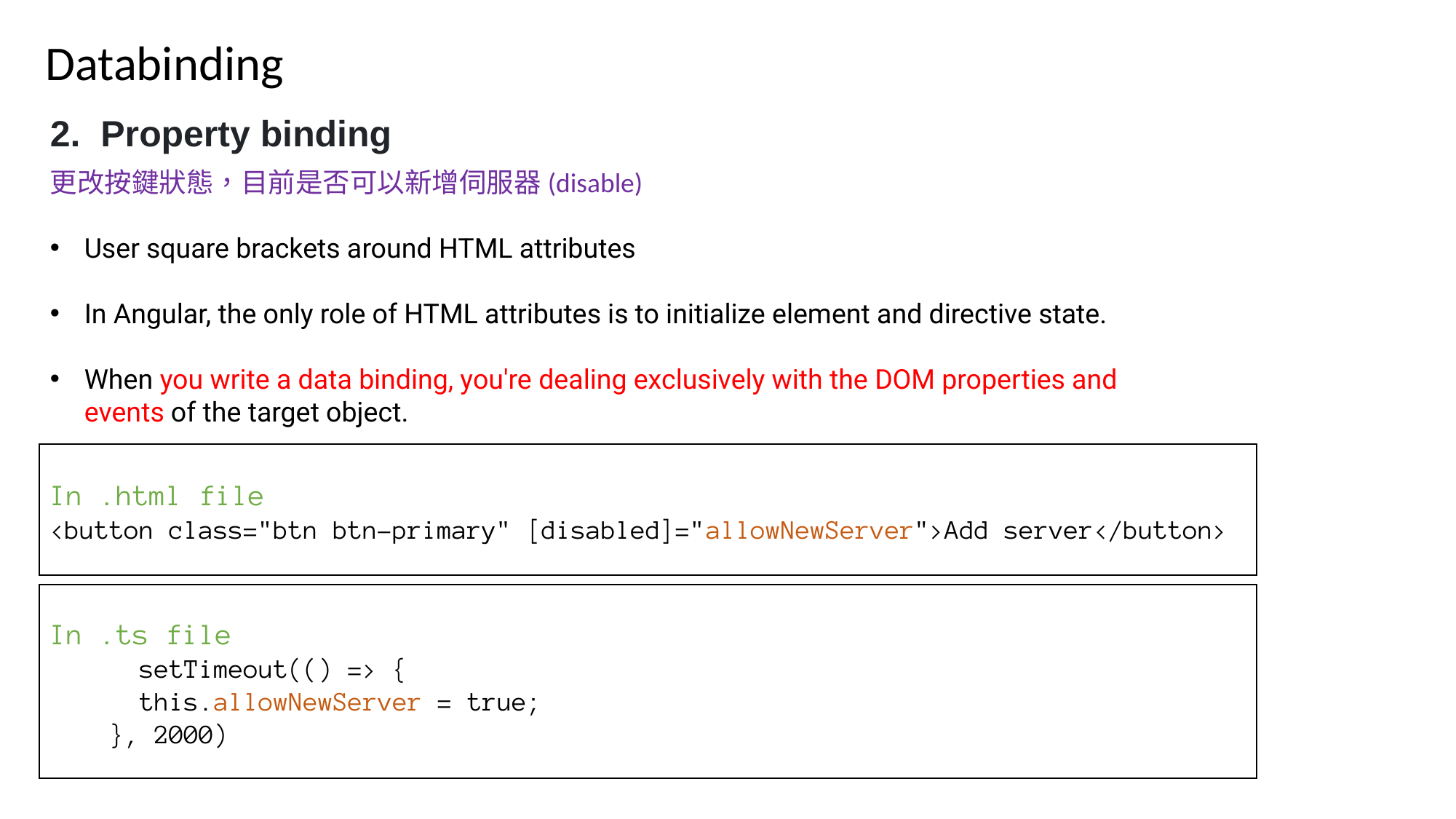

Databinding
2.  Property binding
更改按鍵狀態，目前是否可以新增伺服器(disable)

User square brackets around HTML attributes

In Angular, the only role of HTML attributes is to initialize element and directive state.

When you write a data binding, you're dealing exclusively with the DOM properties and events of the target object.
In .html file
<button class="btn btn-primary" [disabled]="allowNewServer">Add server</button>
In .ts file
      setTimeout(() => {
      this.allowNewServer = true;
    }, 2000)